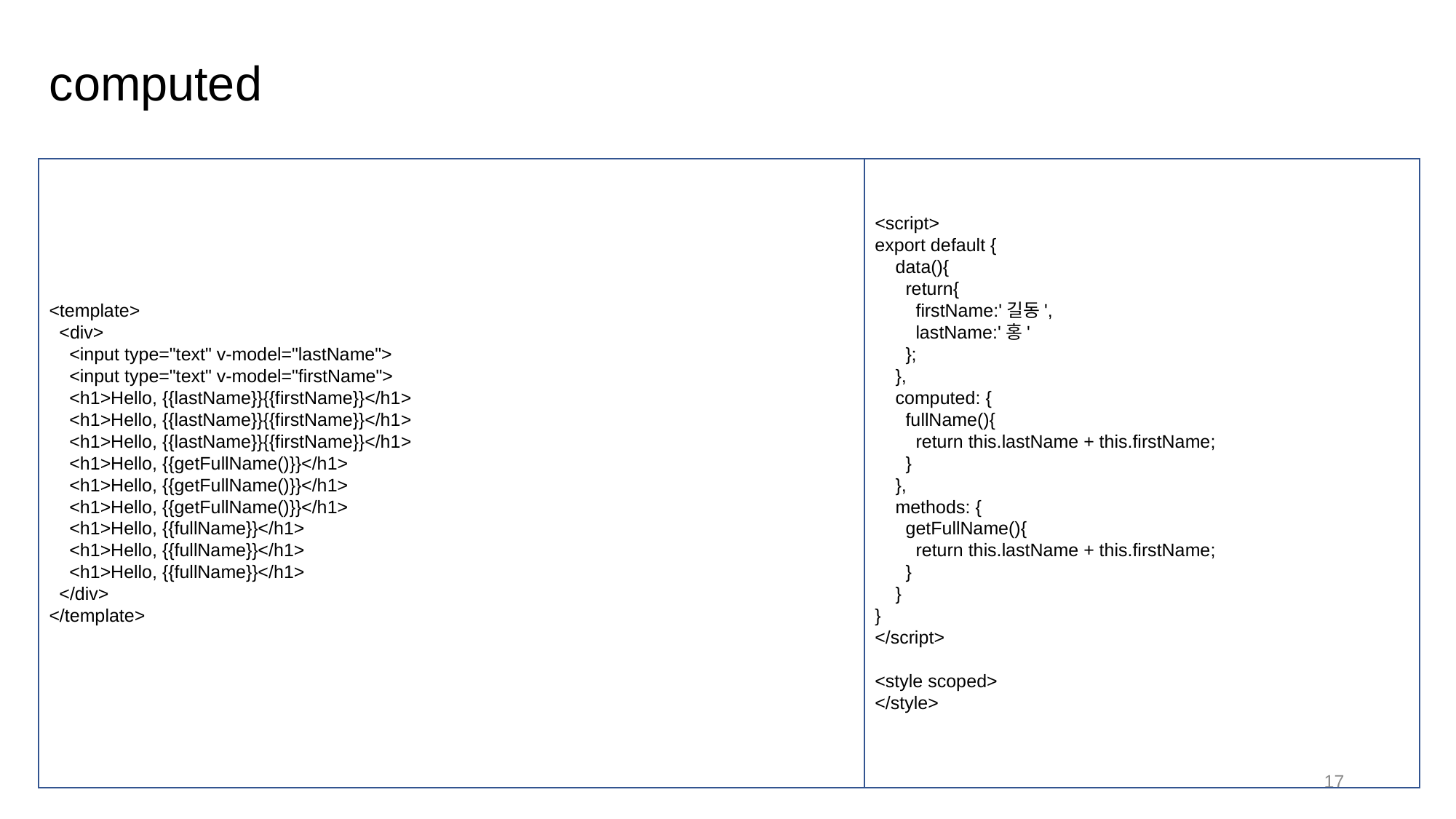

# computed
<script>
export default {
    data(){
      return{
        firstName:'길동',
        lastName:'홍'
      };
    },
    computed: {
      fullName(){
        return this.lastName + this.firstName;
      }
    },
    methods: {
      getFullName(){
        return this.lastName + this.firstName;
      }
    }
}
</script>

<style scoped>
</style>

<template>
  <div>
    <input type="text" v-model="lastName">
    <input type="text" v-model="firstName">
    <h1>Hello, {{lastName}}{{firstName}}</h1>
    <h1>Hello, {{lastName}}{{firstName}}</h1>
    <h1>Hello, {{lastName}}{{firstName}}</h1>
    <h1>Hello, {{getFullName()}}</h1>
    <h1>Hello, {{getFullName()}}</h1>
    <h1>Hello, {{getFullName()}}</h1>
    <h1>Hello, {{fullName}}</h1>
    <h1>Hello, {{fullName}}</h1>
    <h1>Hello, {{fullName}}</h1>
  </div>
</template>

17